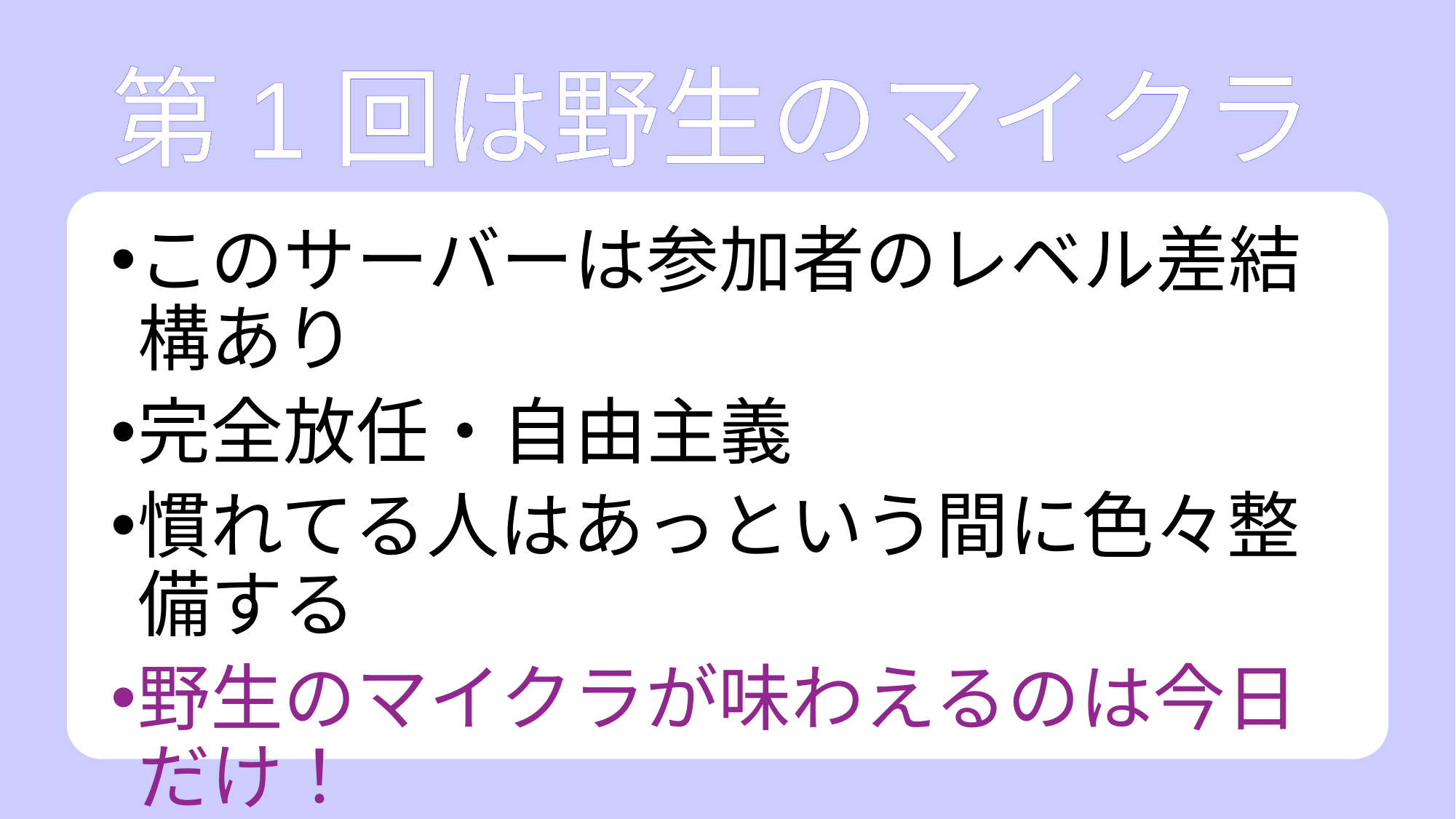

# 第1回は野生のマイクラ
このサーバーは参加者のレベル差結構あり
完全放任・自由主義
慣れてる人はあっという間に色々整備する
野生のマイクラが味わえるのは今日だけ！